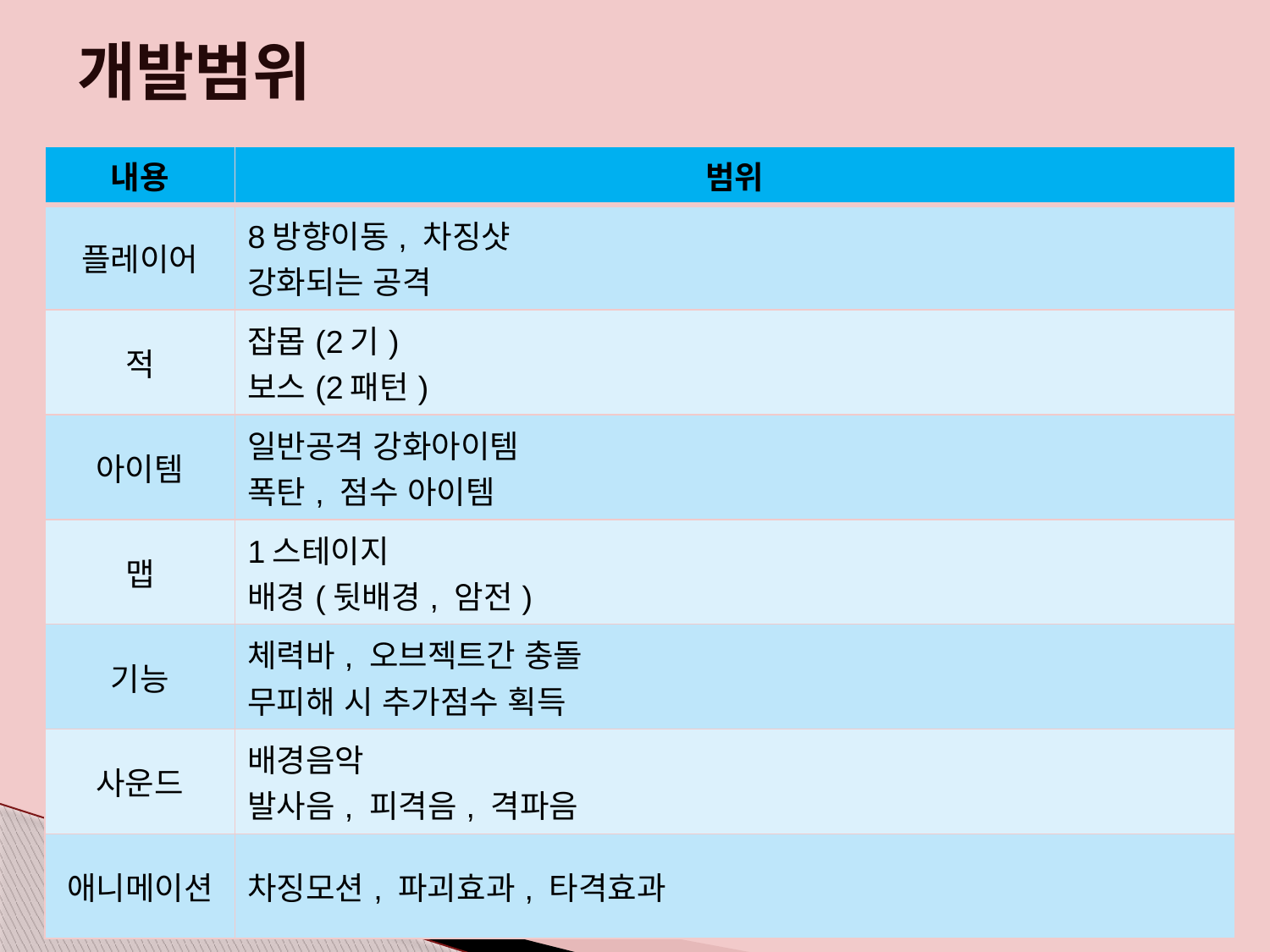

# 개발범위
| 내용 | 범위 |
| --- | --- |
| 플레이어 | 8방향이동, 차징샷 강화되는 공격 |
| 적 | 잡몹(2기) 보스(2패턴) |
| 아이템 | 일반공격 강화아이템 폭탄, 점수 아이템 |
| 맵 | 1스테이지 배경(뒷배경, 암전) |
| 기능 | 체력바, 오브젝트간 충돌 무피해 시 추가점수 획득 |
| 사운드 | 배경음악 발사음, 피격음, 격파음 |
| 애니메이션 | 차징모션, 파괴효과, 타격효과 |